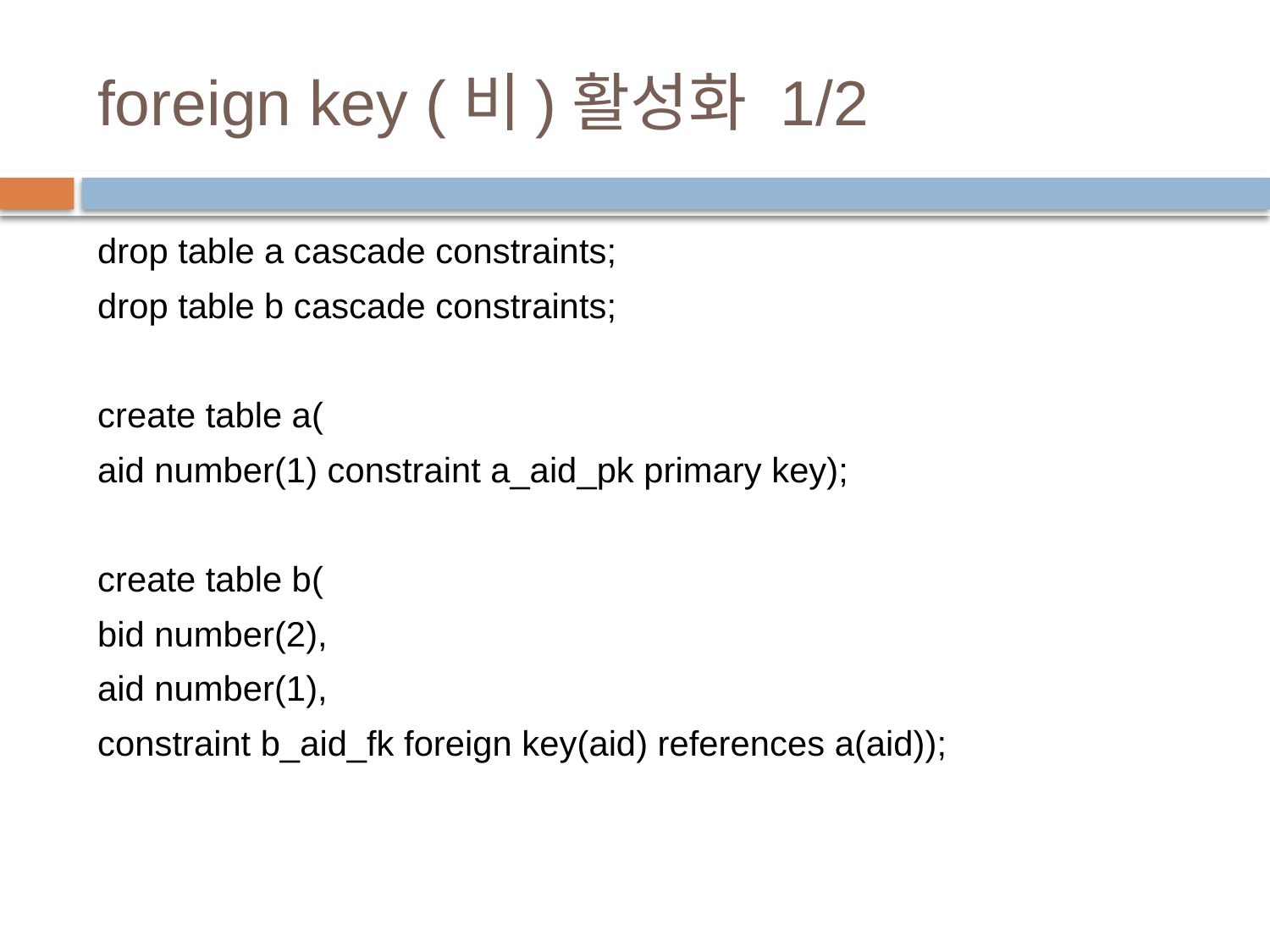

# foreign key (비)활성화 1/2
drop table a cascade constraints;
drop table b cascade constraints;

create table a(
aid number(1) constraint a_aid_pk primary key);

create table b(
bid number(2),
aid number(1),
constraint b_aid_fk foreign key(aid) references a(aid));